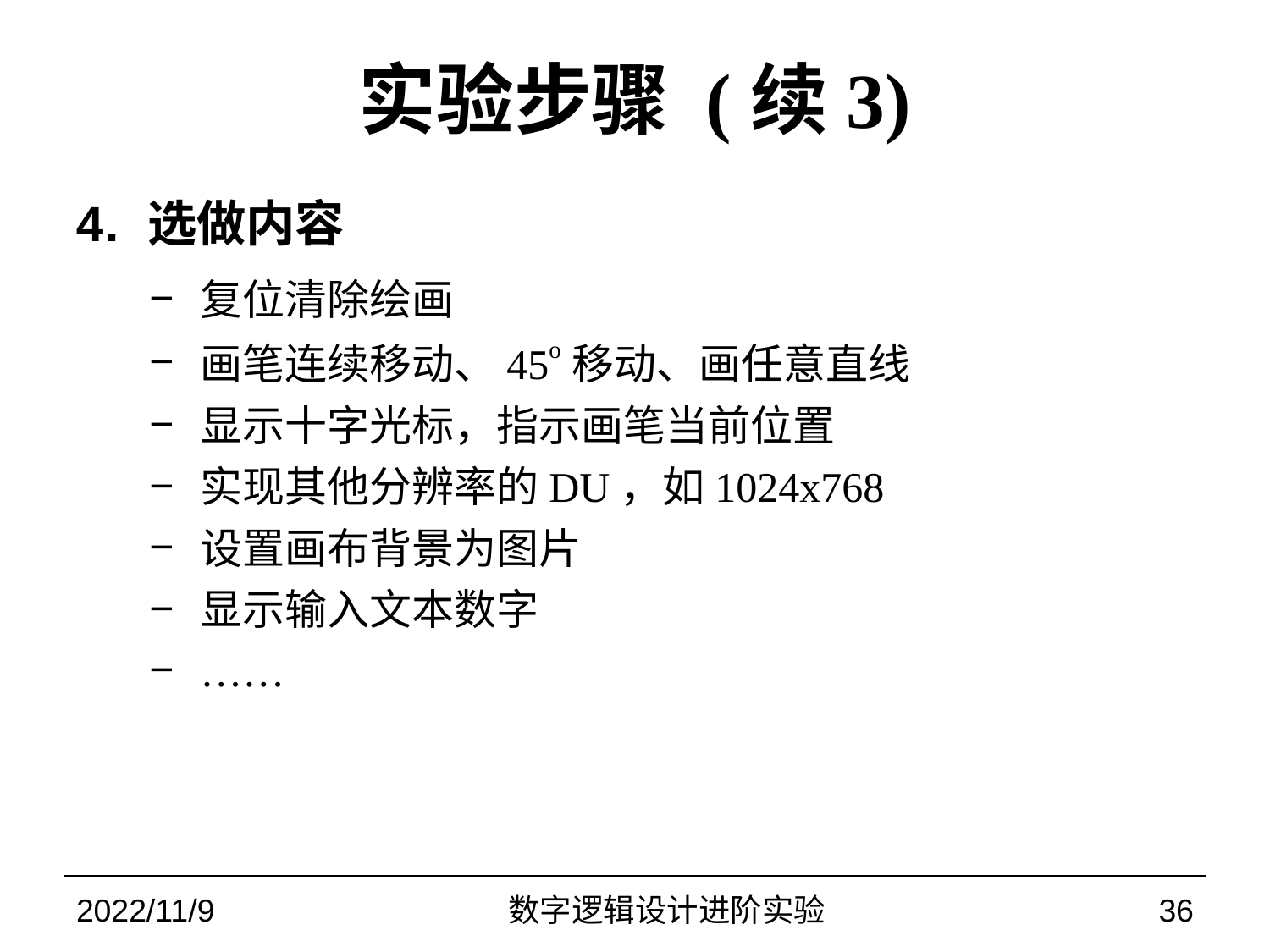

# 实验步骤 (续3)
选做内容
复位清除绘画
画笔连续移动、45o移动、画任意直线
显示十字光标，指示画笔当前位置
实现其他分辨率的DU，如1024x768
设置画布背景为图片
显示输入文本数字
……
2022/11/9
数字逻辑设计进阶实验
36